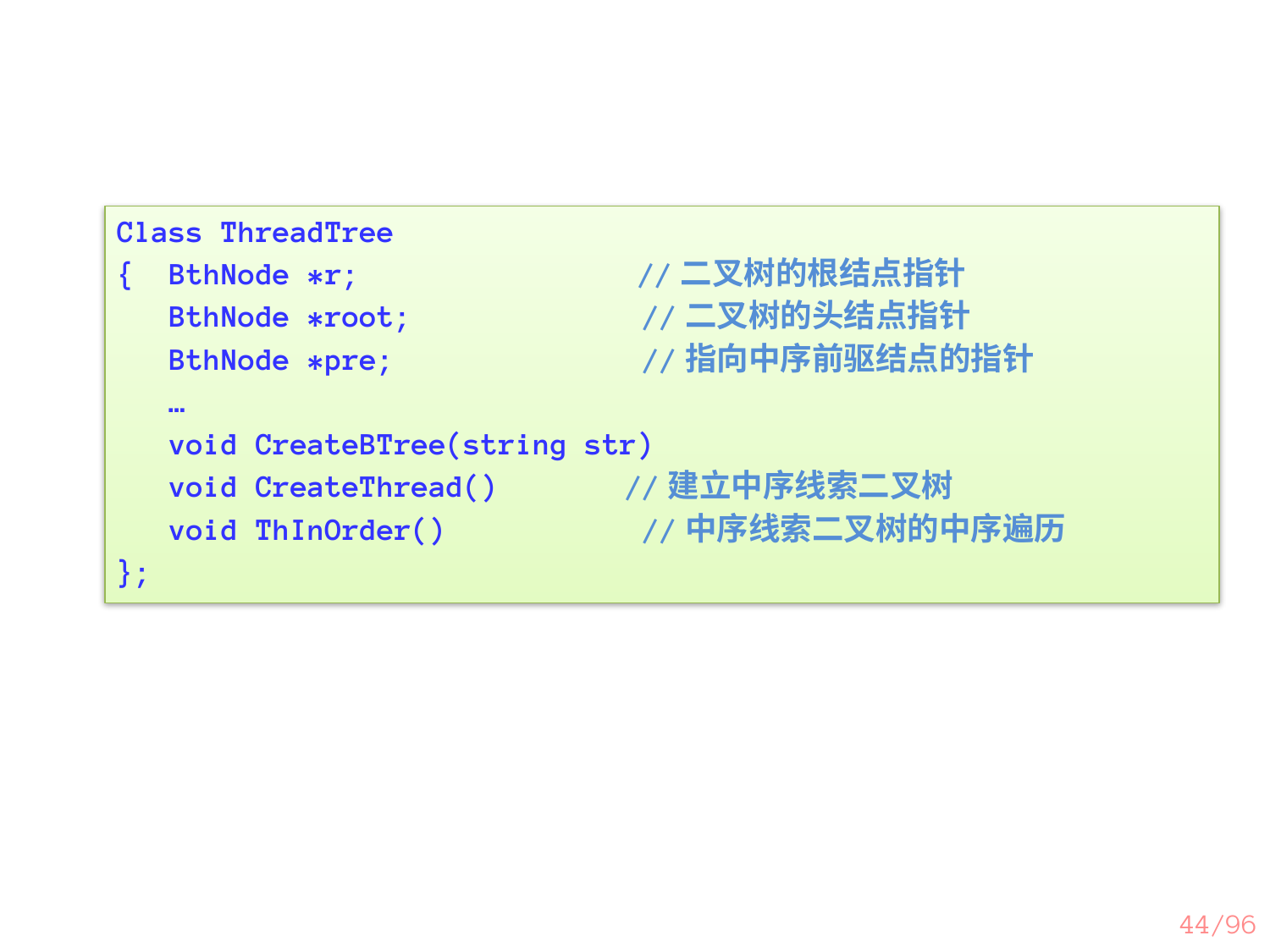

Class ThreadTree
{  BthNode *r;                //二叉树的根结点指针
   BthNode *root;		 //二叉树的头结点指针
   BthNode *pre;		 //指向中序前驱结点的指针
   …
   void CreateBTree(string str)
   void CreateThread() 	//建立中序线索二叉树
   void ThInOrder()		 //中序线索二叉树的中序遍历
};
44/96